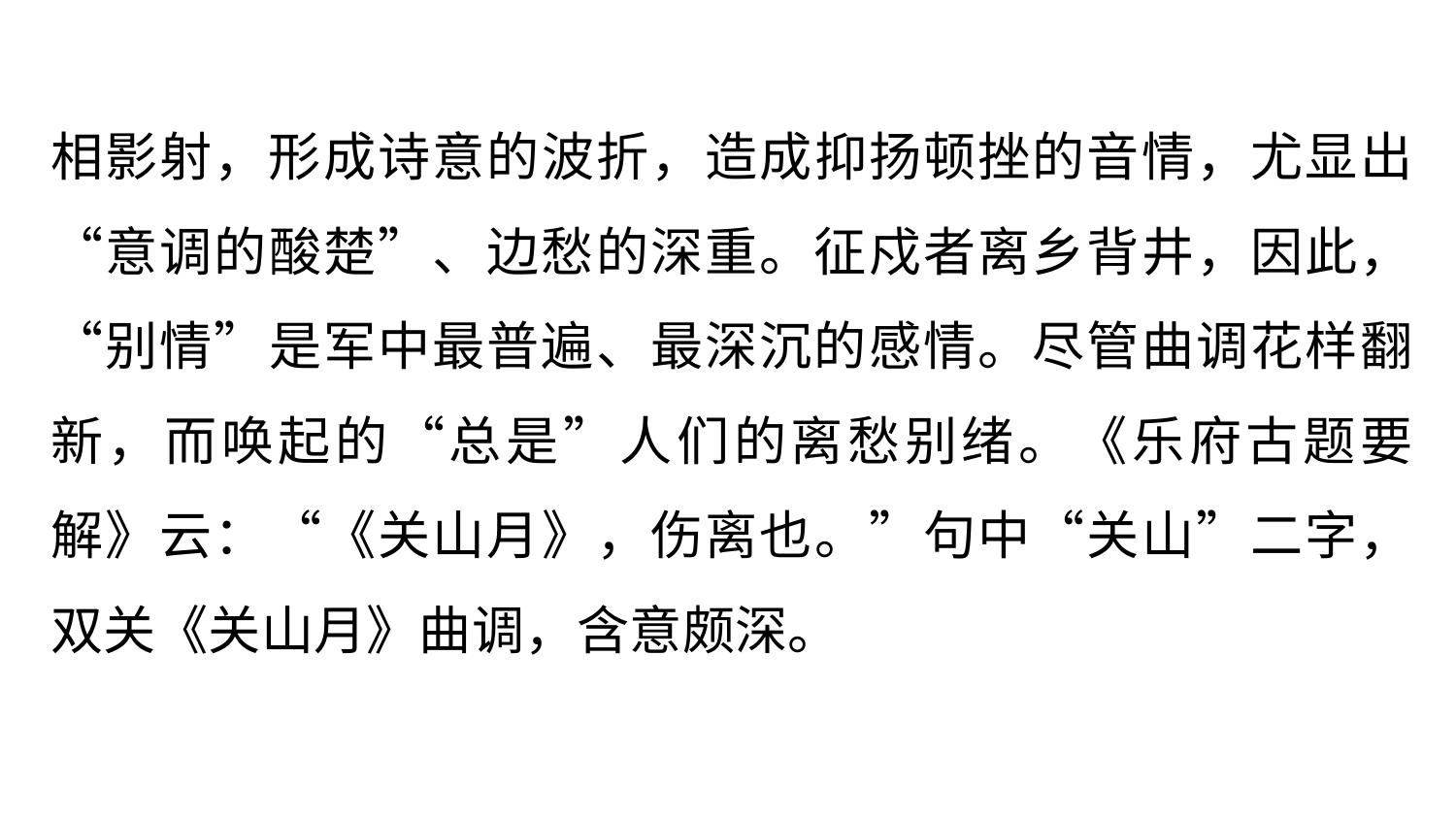

相影射，形成诗意的波折，造成抑扬顿挫的音情，尤显出“意调的酸楚”、边愁的深重。征戍者离乡背井，因此，“别情”是军中最普遍、最深沉的感情。尽管曲调花样翻新，而唤起的“总是”人们的离愁别绪。《乐府古题要解》云：“《关山月》，伤离也。”句中“关山”二字，双关《关山月》曲调，含意颇深。